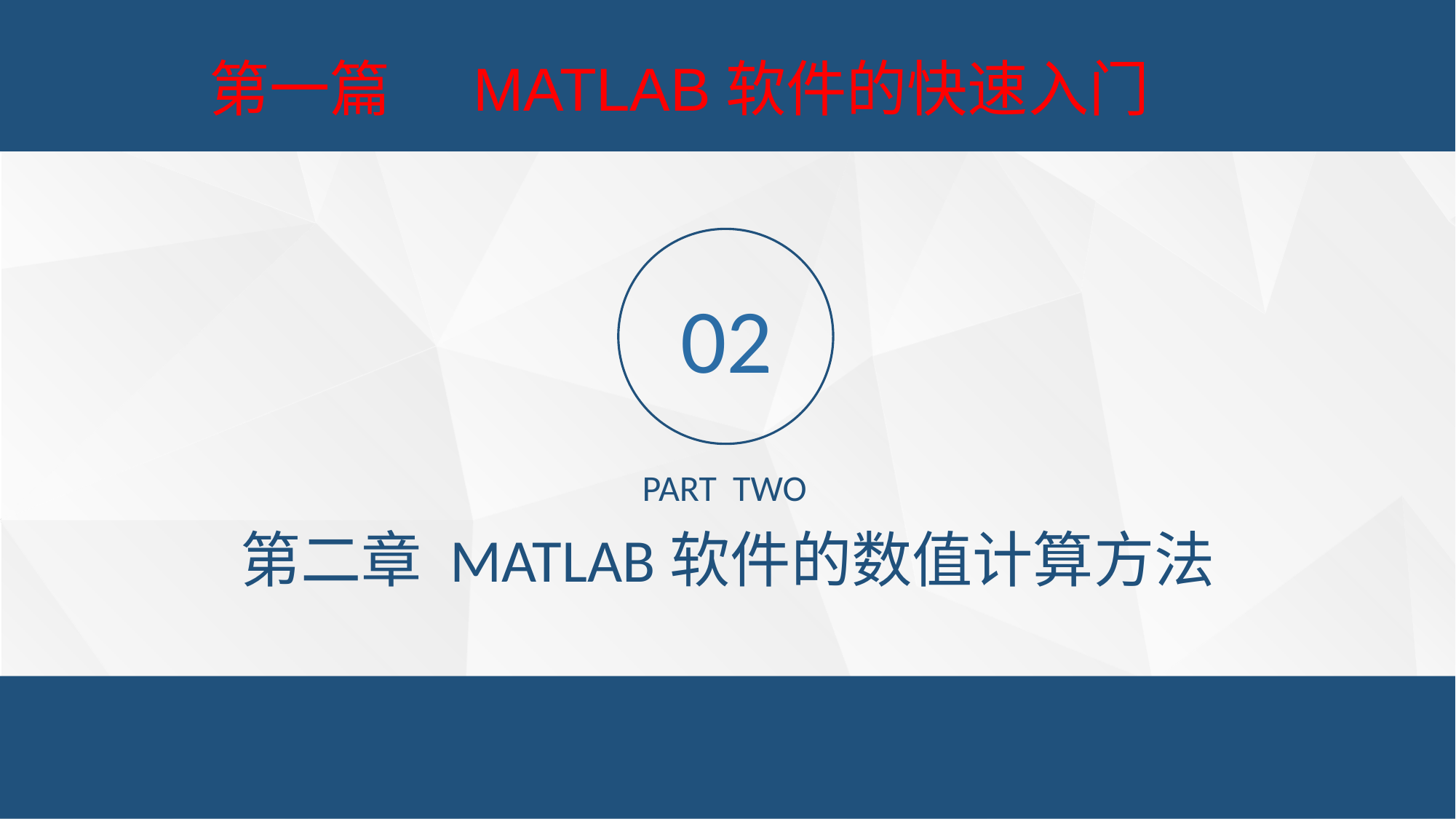

第一篇     MATLAB软件的快速入门

02
PART  TWO
第二章 MATLAB软件的数值计算方法